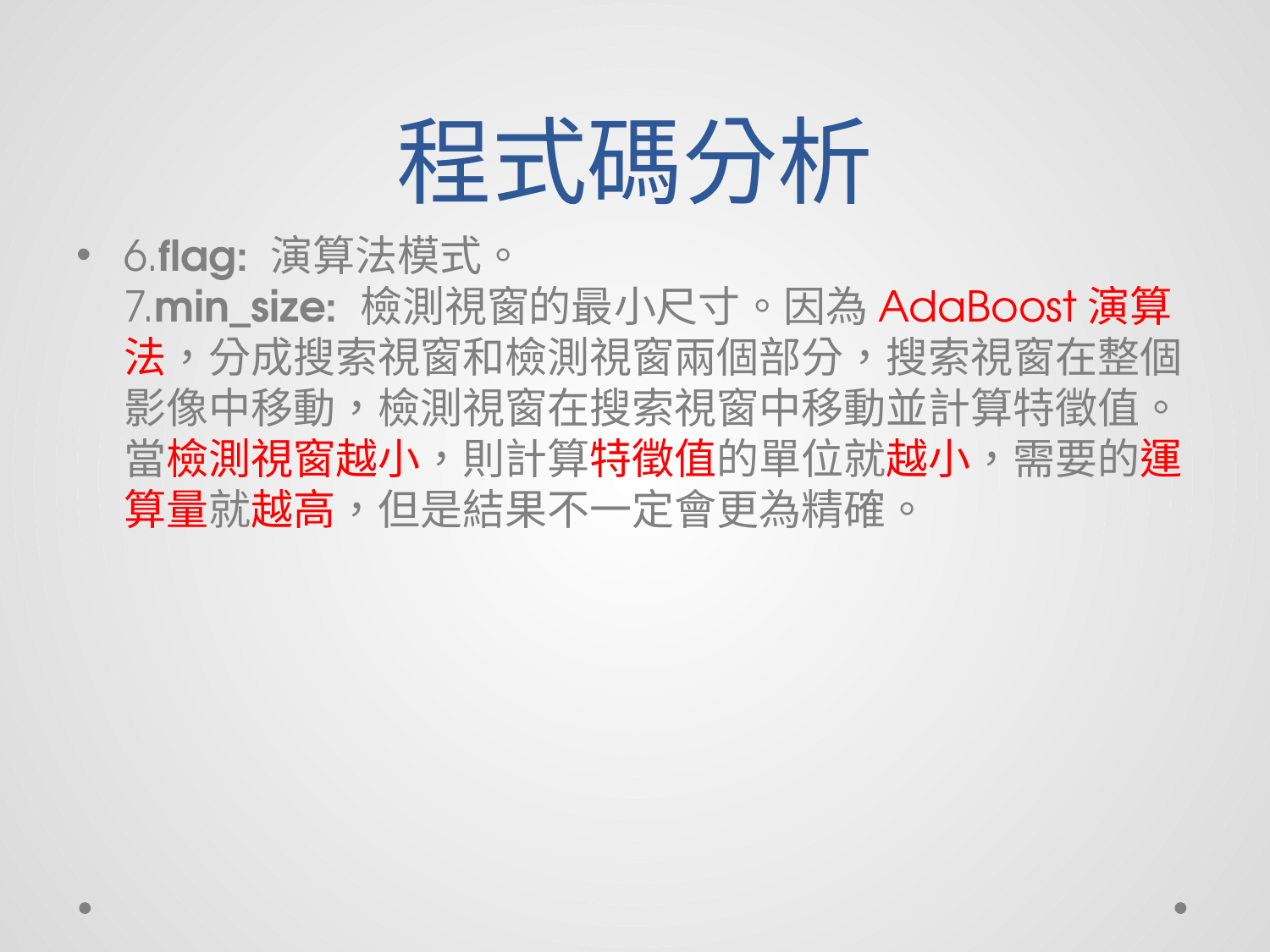

# 程式碼分析
6.flag: 演算法模式。
7.min_size: 檢測視窗的最小尺寸。因為AdaBoost演算法，分成搜索視窗和檢測視窗兩個部分，搜索視窗在整個影像中移動，檢測視窗在搜索視窗中移動並計算特徵值。當檢測視窗越小，則計算特徵值的單位就越小，需要的運算量就越高，但是結果不一定會更為精確。